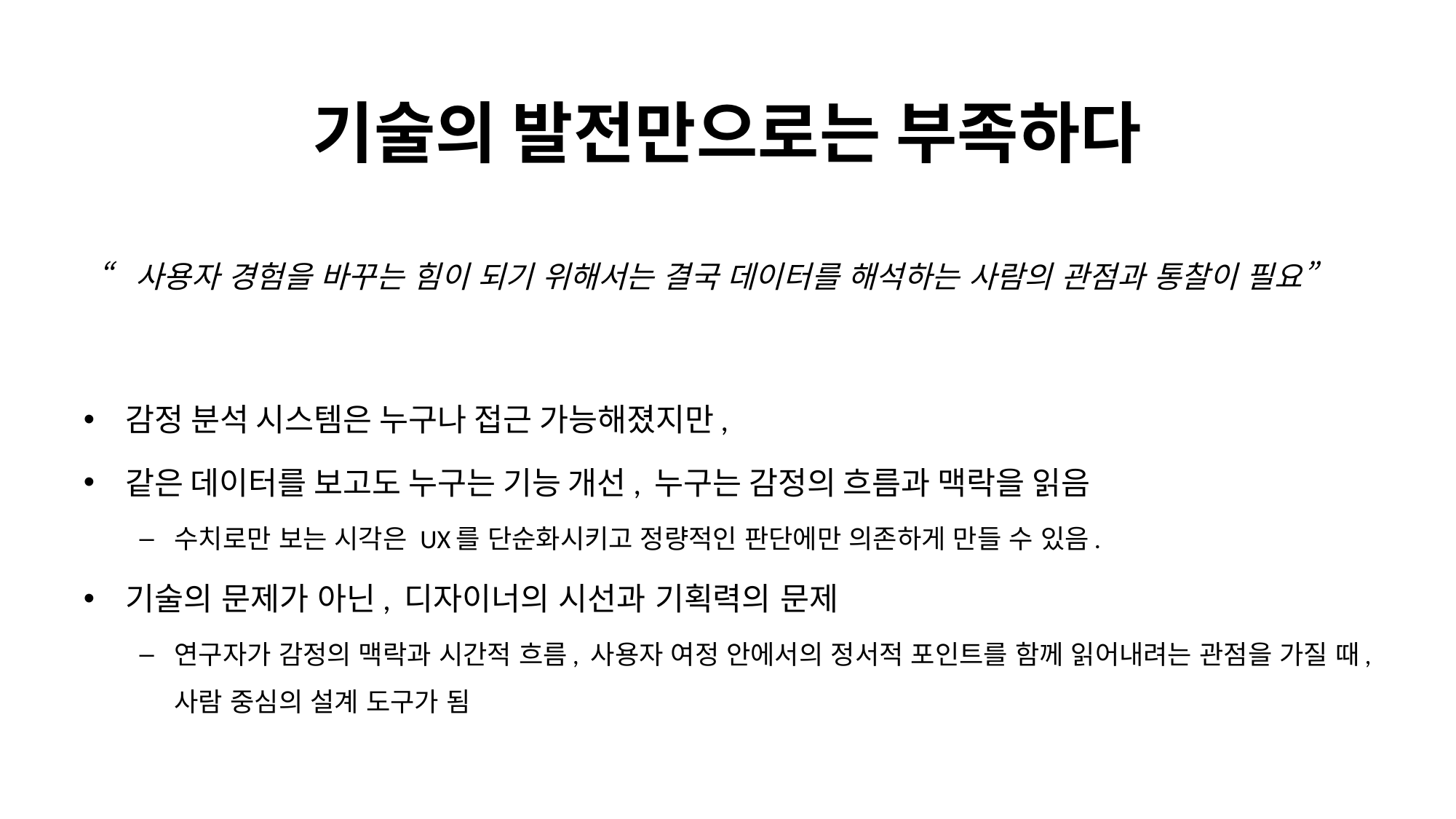

# 기술의 발전만으로는 부족하다
“사용자 경험을 바꾸는 힘이 되기 위해서는 결국 데이터를 해석하는 사람의 관점과 통찰이 필요”
감정 분석 시스템은 누구나 접근 가능해졌지만,
같은 데이터를 보고도 누구는 기능 개선, 누구는 감정의 흐름과 맥락을 읽음
수치로만 보는 시각은 UX를 단순화시키고 정량적인 판단에만 의존하게 만들 수 있음.
기술의 문제가 아닌, 디자이너의 시선과 기획력의 문제
연구자가 감정의 맥락과 시간적 흐름, 사용자 여정 안에서의 정서적 포인트를 함께 읽어내려는 관점을 가질 때,
사람 중심의 설계 도구가 됨